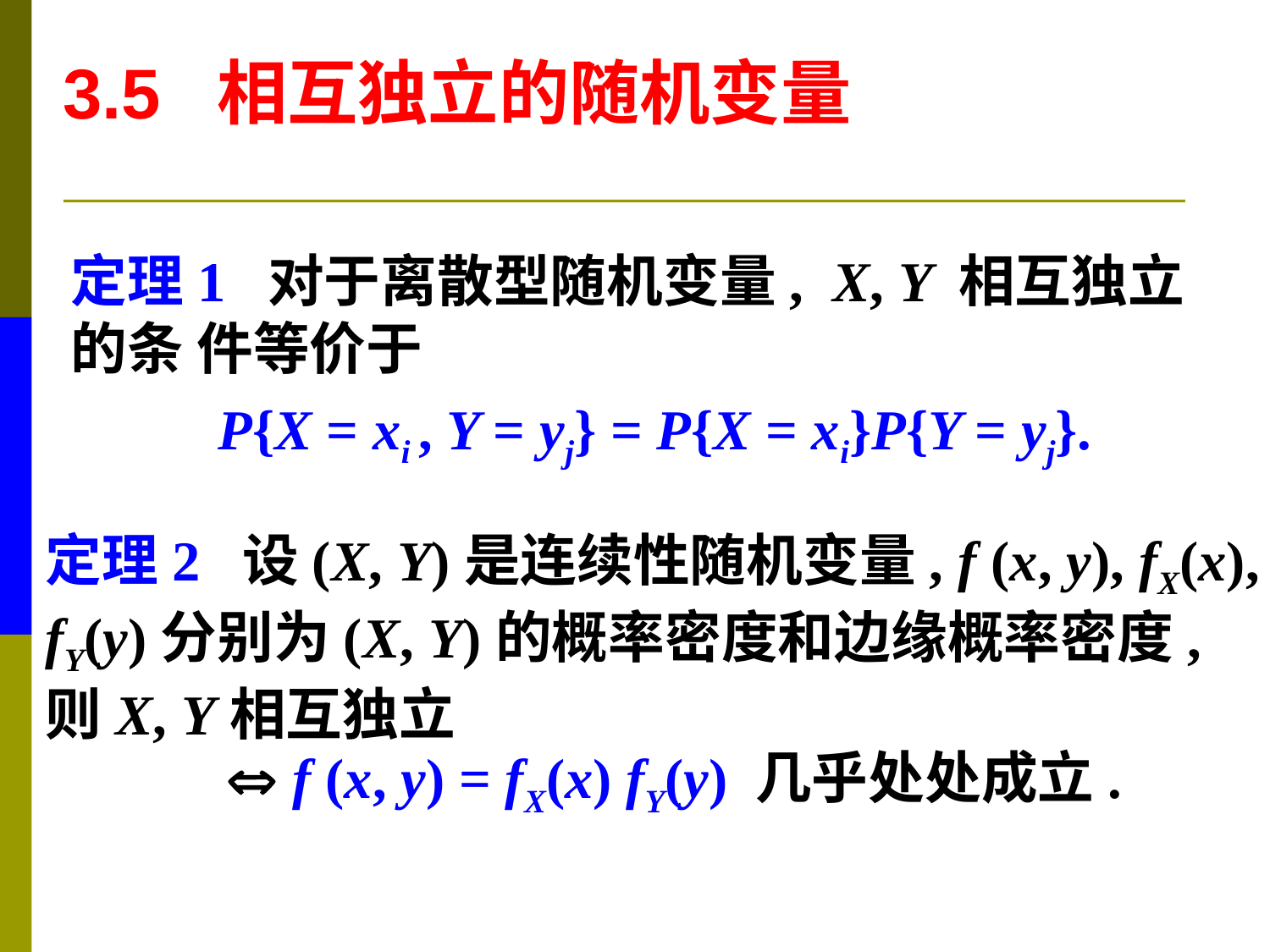

3.5  相互独立的随机变量
定理1  对于离散型随机变量,  X, Y 相互独立的条 件等价于
P{X = xi , Y = yj} = P{X = xi}P{Y = yj}.
定理2  设(X, Y)是连续性随机变量, f (x, y), fX(x),
fY(y)分别为(X, Y)的概率密度和边缘概率密度,
则X, Y相互独立
⇔ f (x, y) = fX(x) fY(y) 几乎处处成立.